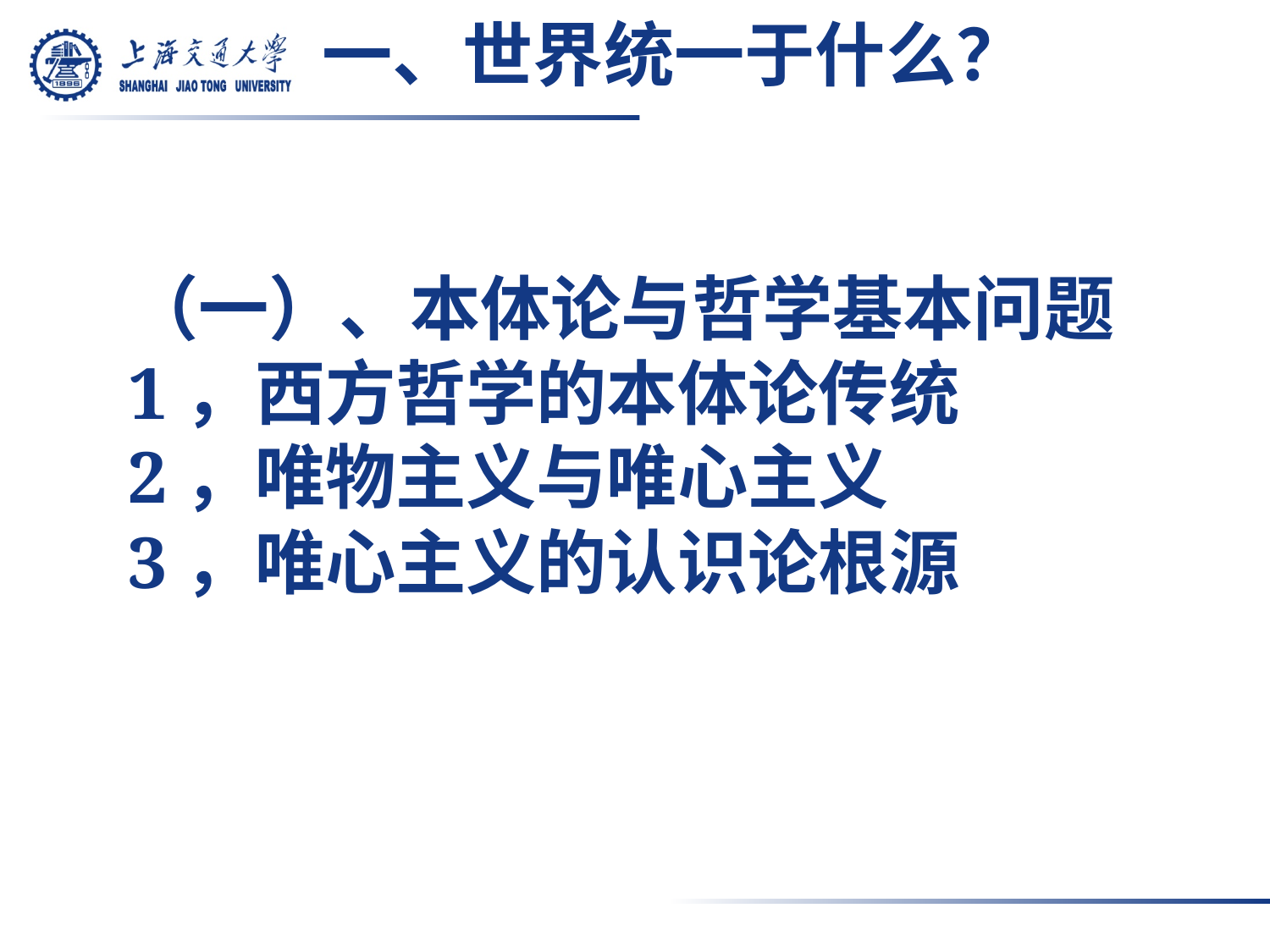

# 一、世界统一于什么？ （一）、本体论与哲学基本问题 1，西方哲学的本体论传统 2，唯物主义与唯心主义 3，唯心主义的认识论根源